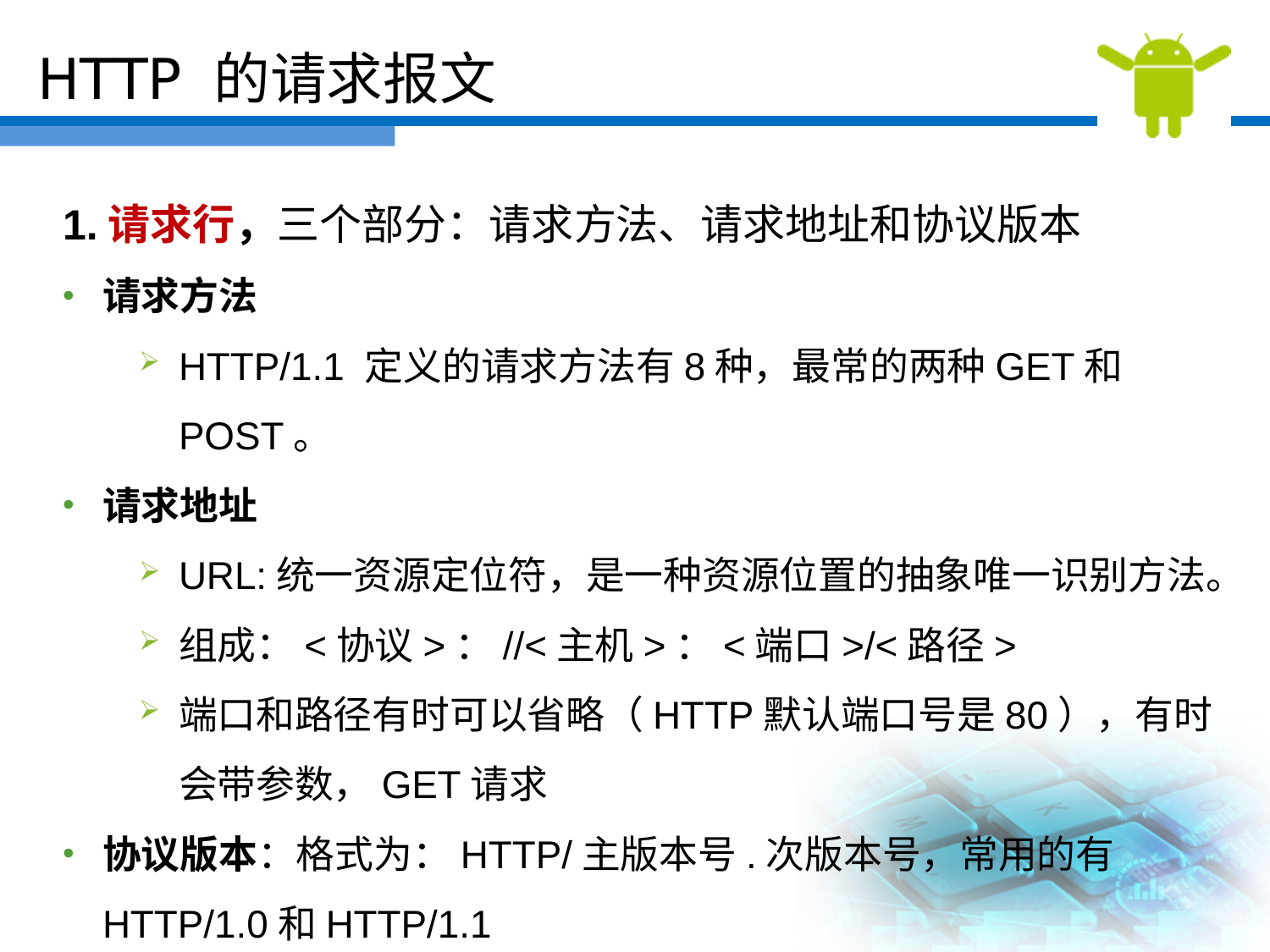

# HTTP 的请求报文
1.请求行，三个部分：请求方法、请求地址和协议版本
请求方法
HTTP/1.1 定义的请求方法有8种，最常的两种GET和POST。
请求地址
URL:统一资源定位符，是一种资源位置的抽象唯一识别方法。
组成：<协议>：//<主机>：<端口>/<路径>
端口和路径有时可以省略（HTTP默认端口号是80），有时会带参数，GET请求
协议版本：格式为：HTTP/主版本号.次版本号，常用的有HTTP/1.0和HTTP/1.1